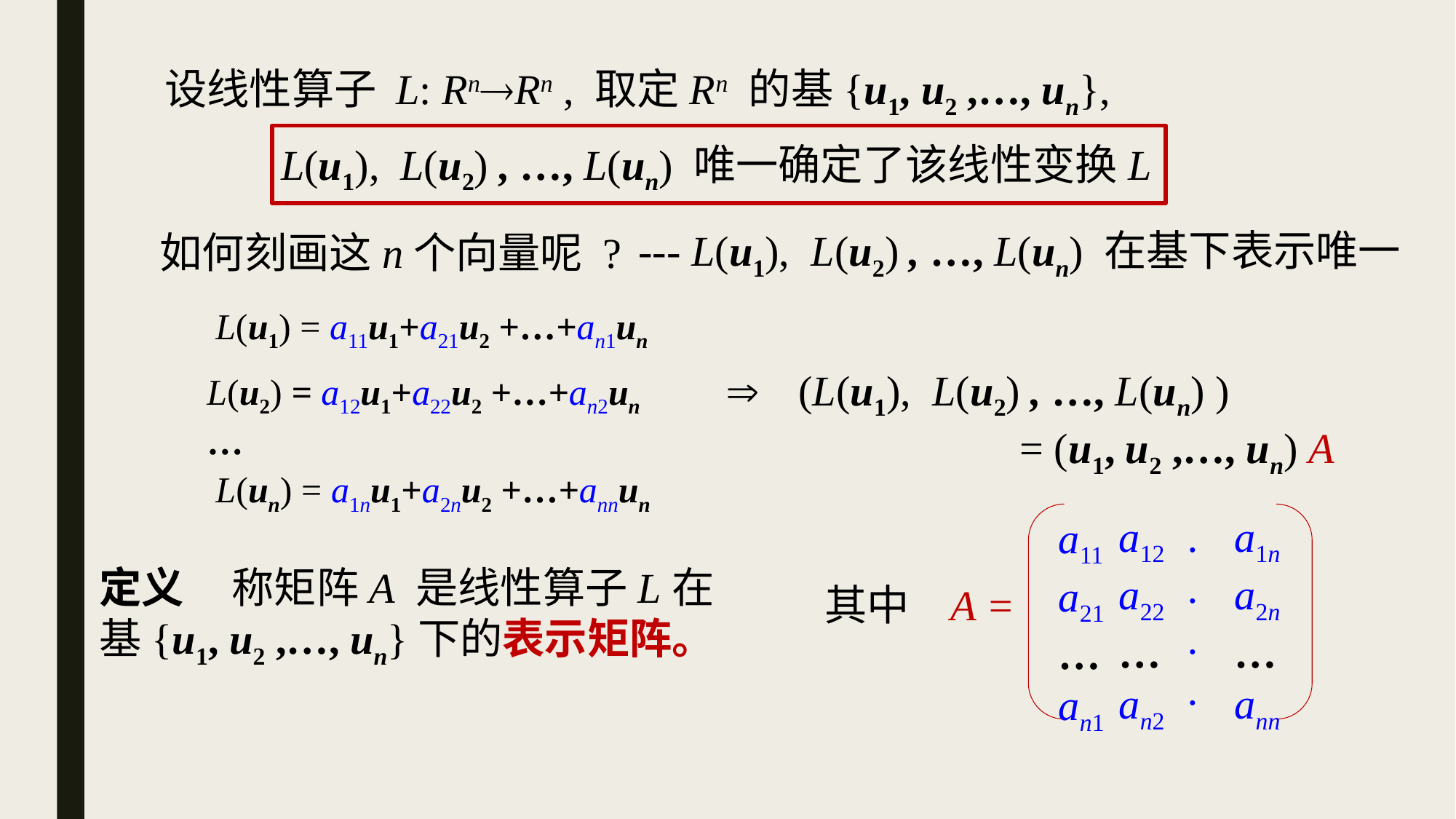

设线性算子 L: Rn→Rn , 取定Rn 的基{u1, u2 ,…, un},

L(u1),  L(u2) , …, L(un) 唯一确定了该线性变换L
--- L(u1),  L(u2) , …, L(un) 在基下表示唯一
如何刻画这n个向量呢 ?
L(u1) = a11u1+a21u2 +…+an1un
⇒
(L(u1),  L(u2) , …, L(un) )
                     = (u1, u2 ,…, un) A
L(u2) = a12u1+a22u2 +…+an2un
…
L(un) = a1nu1+a2nu2 +…+annun

a12
a22
…
an2
.
.
.
.
a1n
a2n
…
ann
a11
a21
…
an1
定义     称矩阵A 是线性算子L在
基{u1, u2 ,…, un}下的表示矩阵。
其中
A =